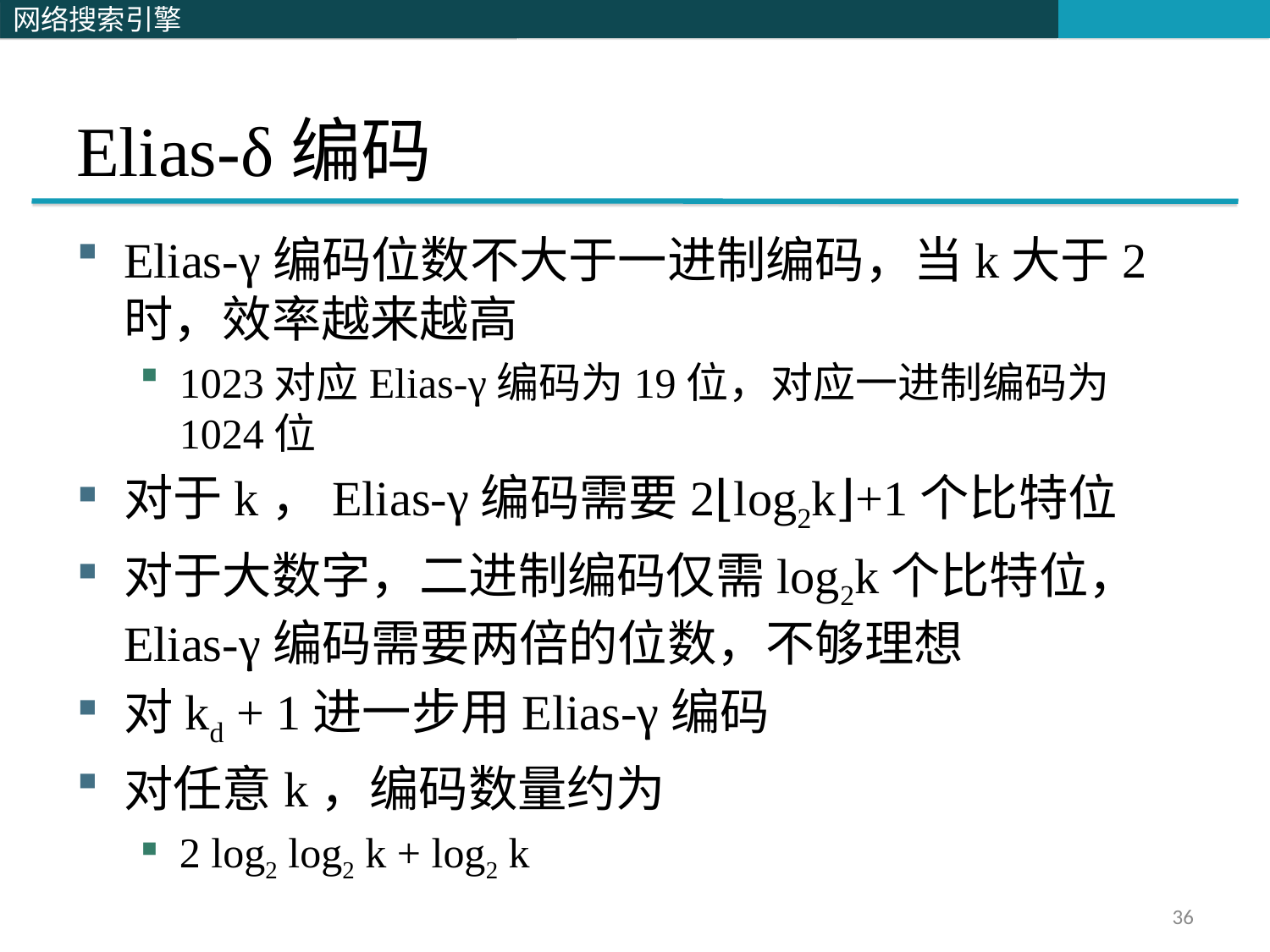

# Elias-δ编码
Elias-γ编码位数不大于一进制编码，当k大于2时，效率越来越高
1023对应Elias-γ编码为19位，对应一进制编码为1024位
对于k，Elias-γ编码需要2⌊log2k⌋+1个比特位
对于大数字，二进制编码仅需log2k个比特位， Elias-γ编码需要两倍的位数，不够理想
对kd + 1进一步用Elias-γ编码
对任意k，编码数量约为
2 log2 log2 k + log2 k
36